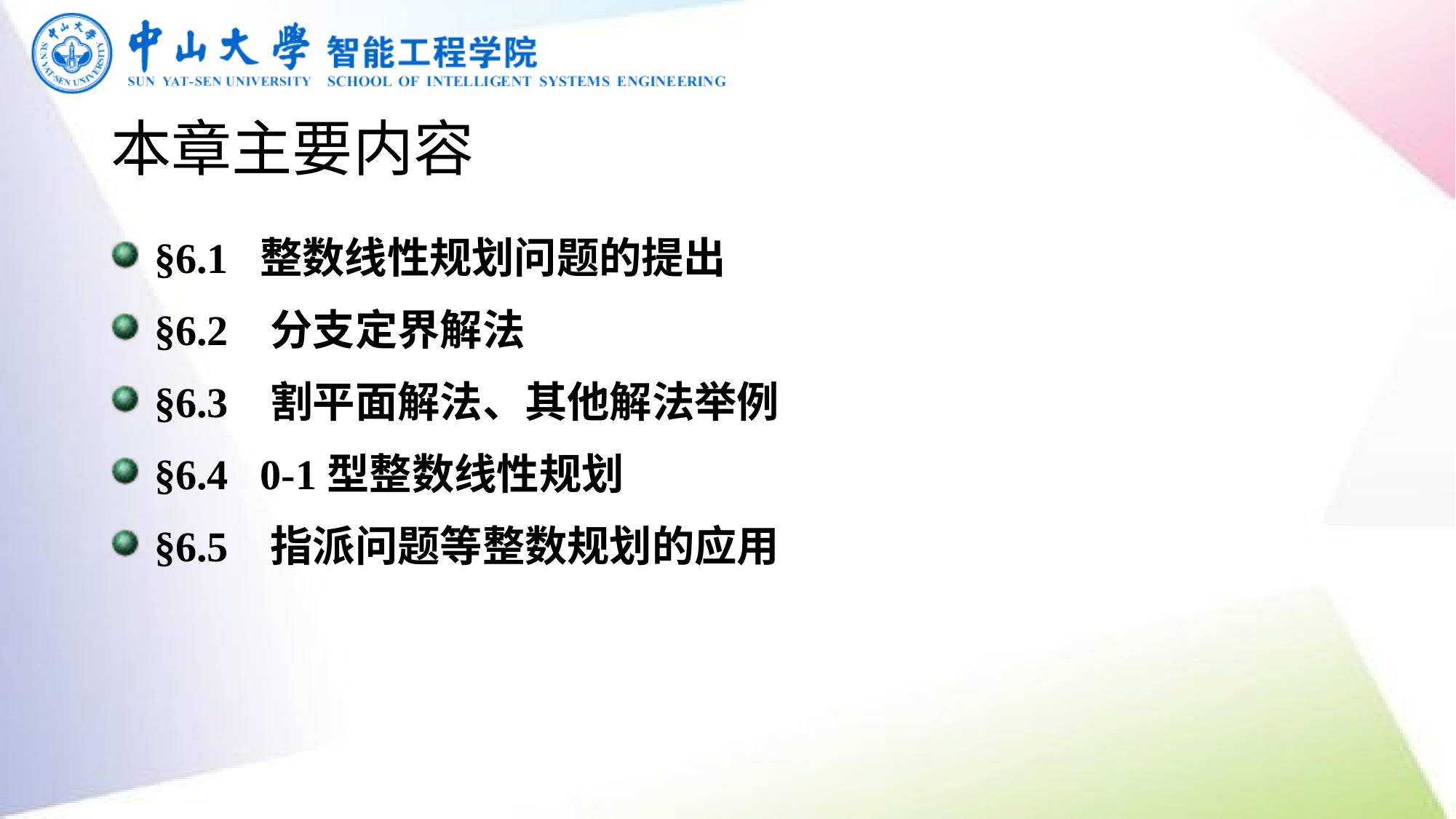

# 本章主要内容
§6.1  整数线性规划问题的提出
§6.2   分支定界解法
§6.3   割平面解法、其他解法举例
§6.4   0-1型整数线性规划
§6.5   指派问题等整数规划的应用